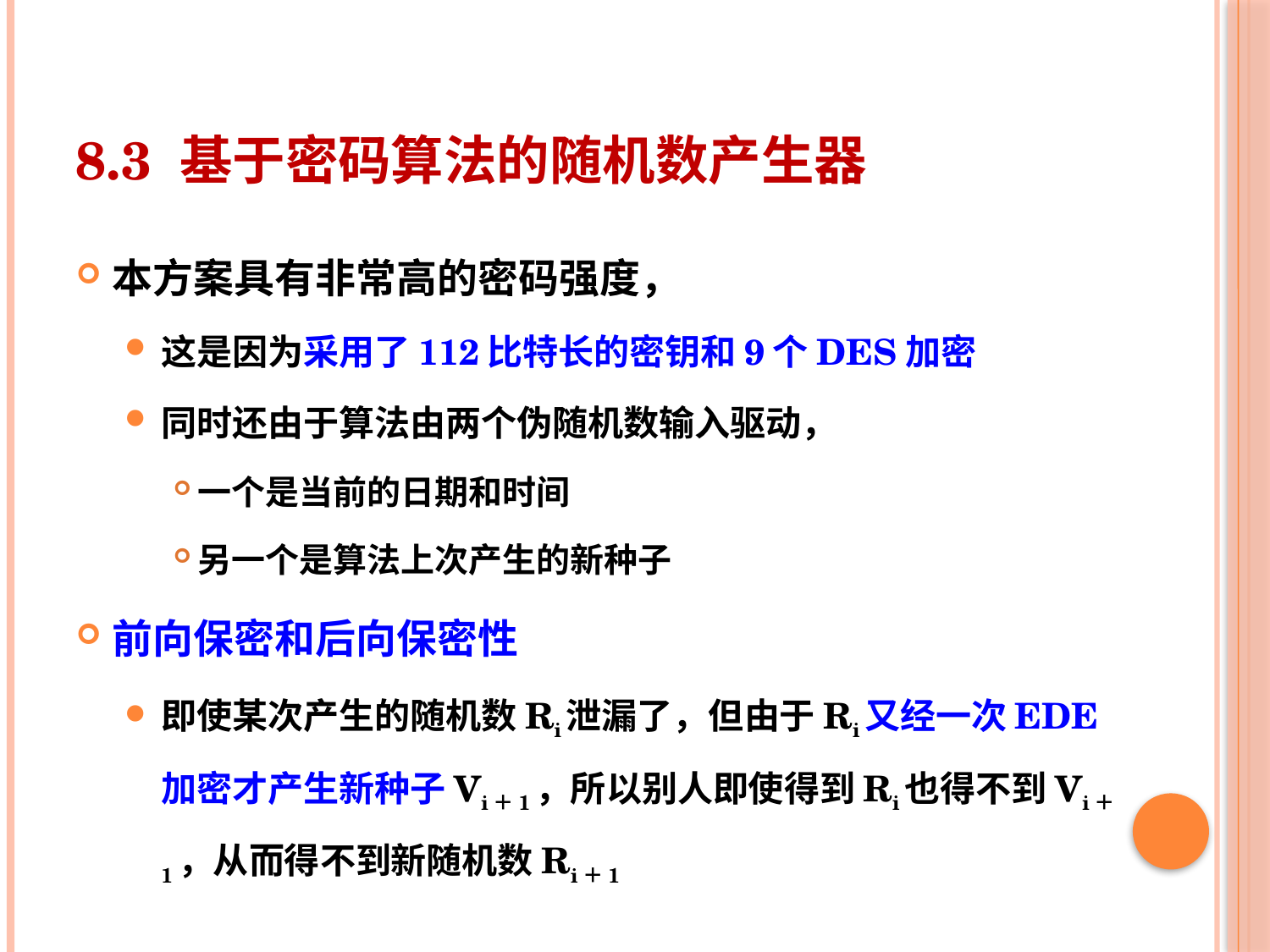

# 8.3 基于密码算法的随机数产生器
本方案具有非常高的密码强度，
这是因为采用了112比特长的密钥和9个DES加密
同时还由于算法由两个伪随机数输入驱动，
一个是当前的日期和时间
另一个是算法上次产生的新种子
前向保密和后向保密性
即使某次产生的随机数Ri泄漏了，但由于Ri又经一次EDE加密才产生新种子Vi＋1，所以别人即使得到Ri也得不到Vi＋1，从而得不到新随机数Ri＋1